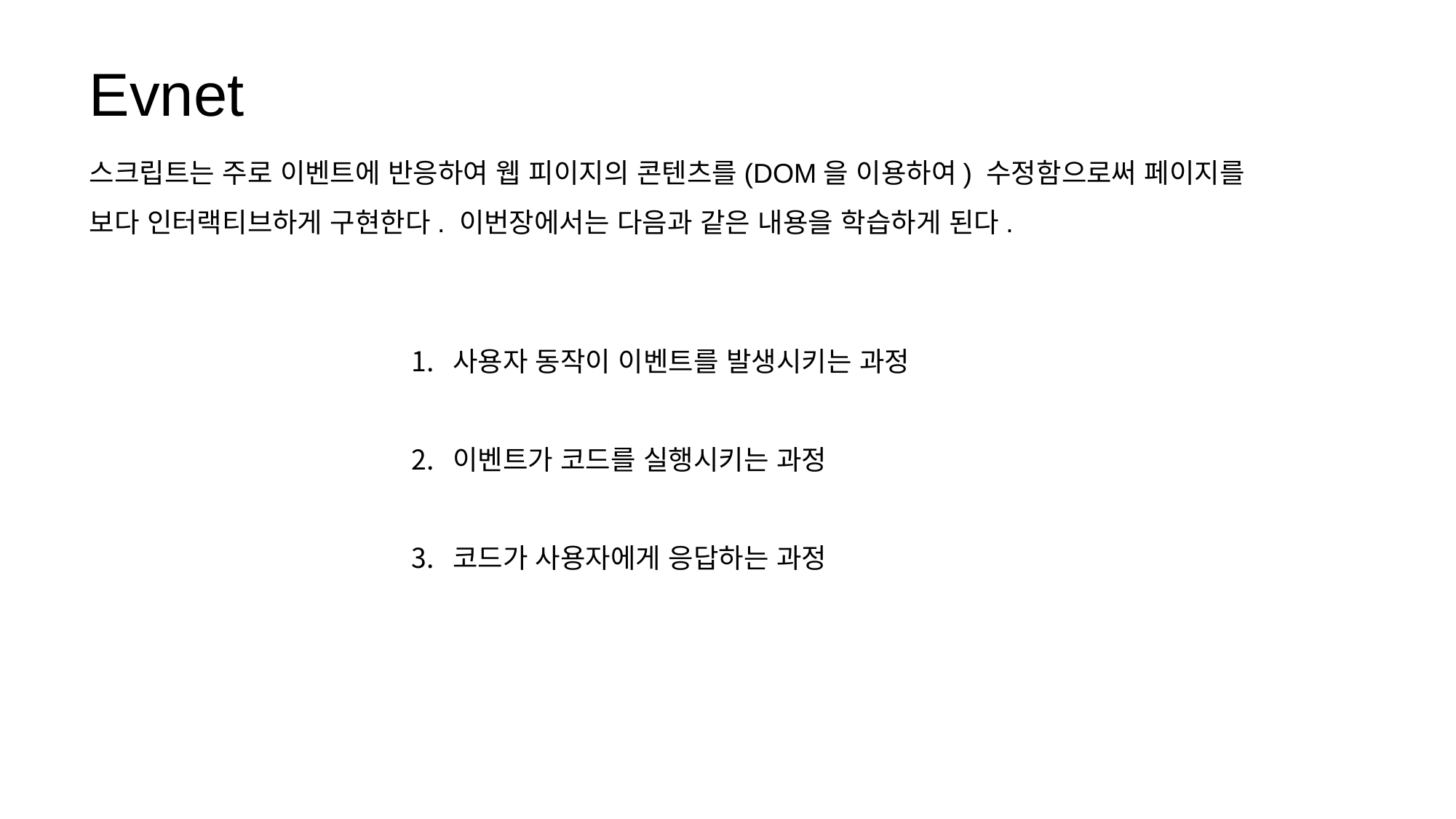

Evnet
스크립트는 주로 이벤트에 반응하여 웹 피이지의 콘텐츠를(DOM을 이용하여) 수정함으로써 페이지를 보다 인터랙티브하게 구현한다. 이번장에서는 다음과 같은 내용을 학습하게 된다.
사용자 동작이 이벤트를 발생시키는 과정

이벤트가 코드를 실행시키는 과정

코드가 사용자에게 응답하는 과정